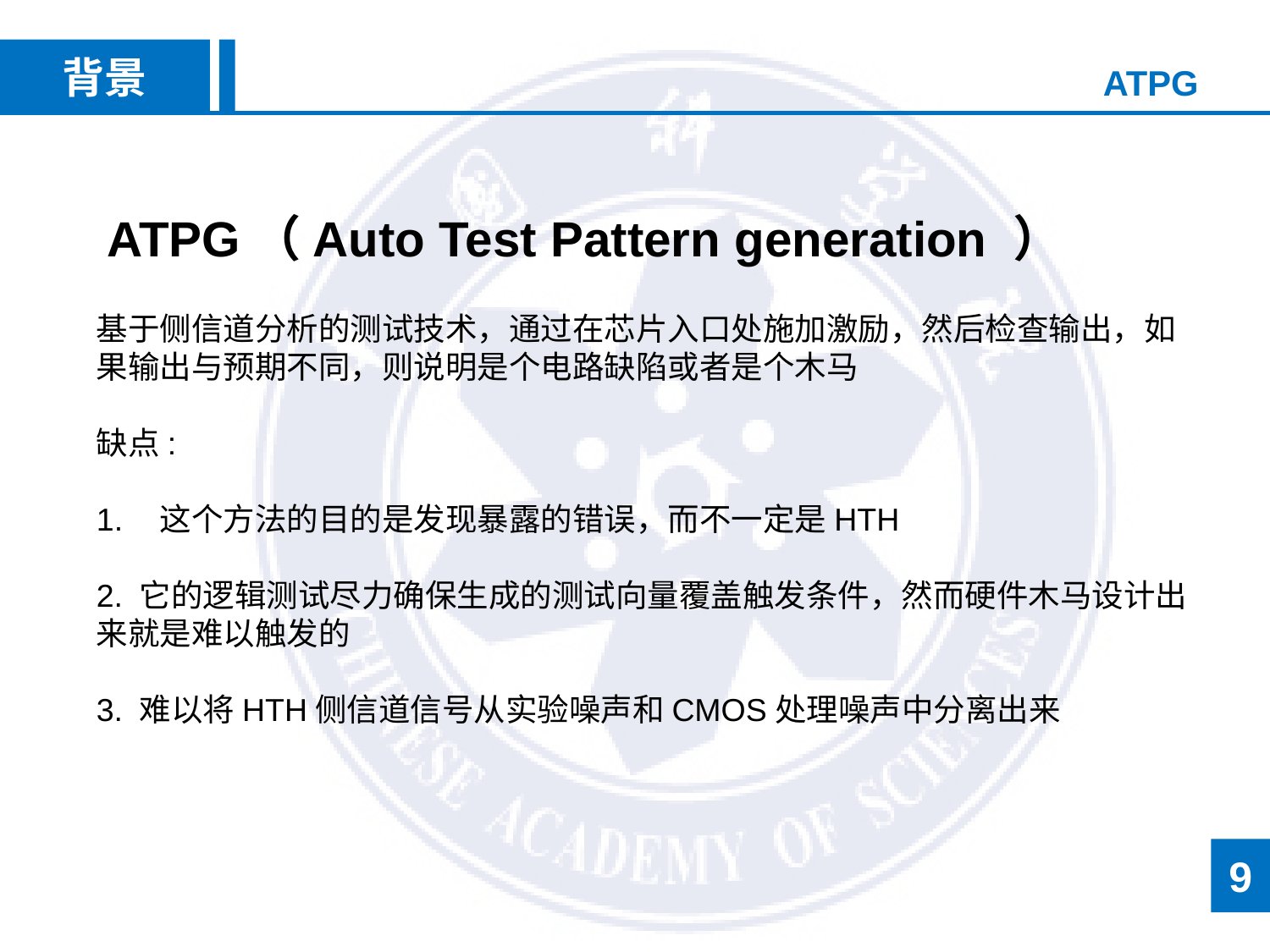

背景

ATPG
ATPG（Auto Test Pattern generation ）
基于侧信道分析的测试技术，通过在芯片入口处施加激励，然后检查输出，如果输出与预期不同，则说明是个电路缺陷或者是个木马

缺点:

这个方法的目的是发现暴露的错误，而不一定是HTH

2. 它的逻辑测试尽力确保生成的测试向量覆盖触发条件，然而硬件木马设计出来就是难以触发的

3. 难以将HTH侧信道信号从实验噪声和CMOS处理噪声中分离出来

9